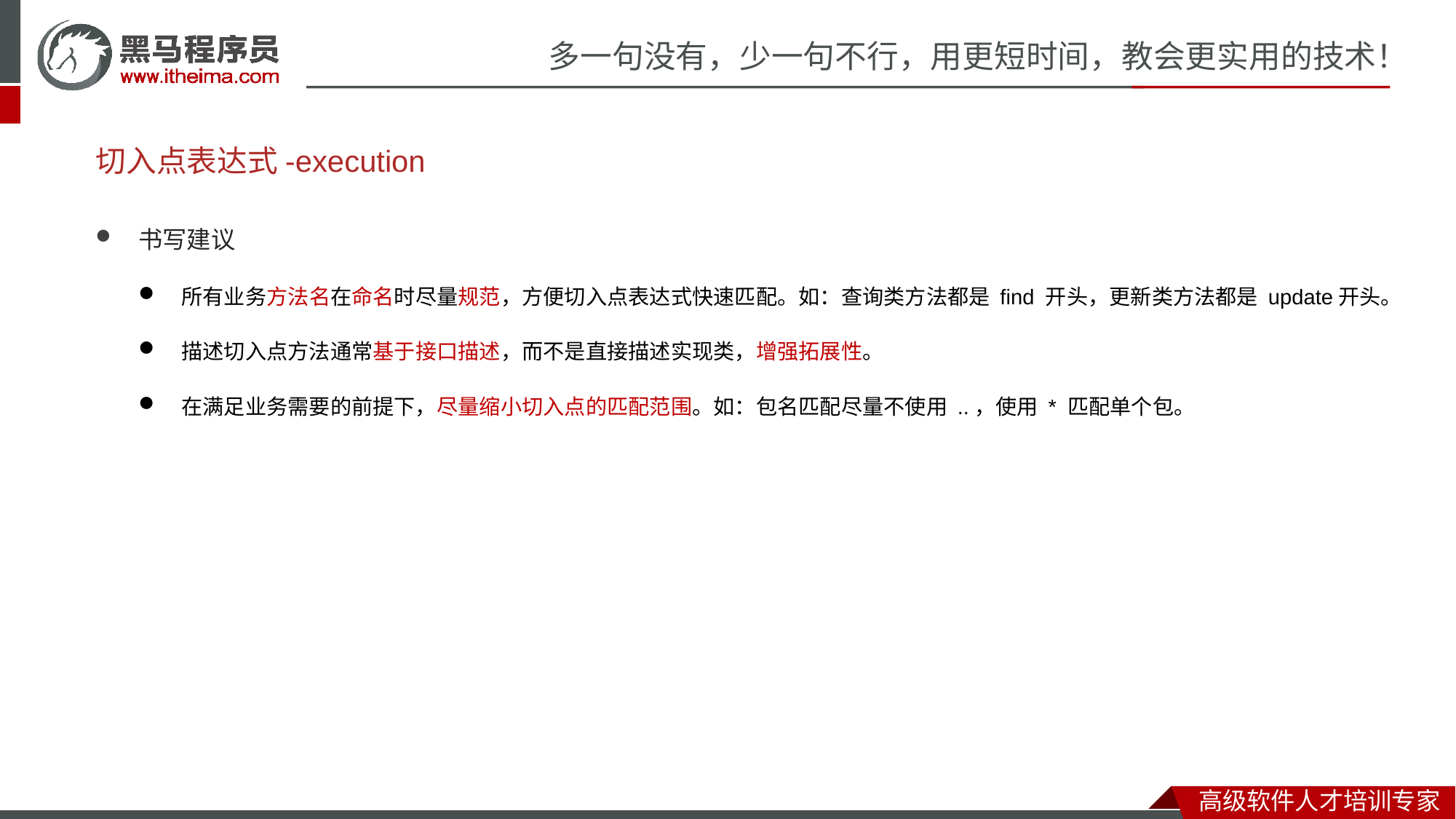

# 切入点表达式-execution
书写建议
所有业务方法名在命名时尽量规范，方便切入点表达式快速匹配。如：查询类方法都是 find 开头，更新类方法都是 update开头。
描述切入点方法通常基于接口描述，而不是直接描述实现类，增强拓展性。
在满足业务需要的前提下，尽量缩小切入点的匹配范围。如：包名匹配尽量不使用 ..，使用 * 匹配单个包。